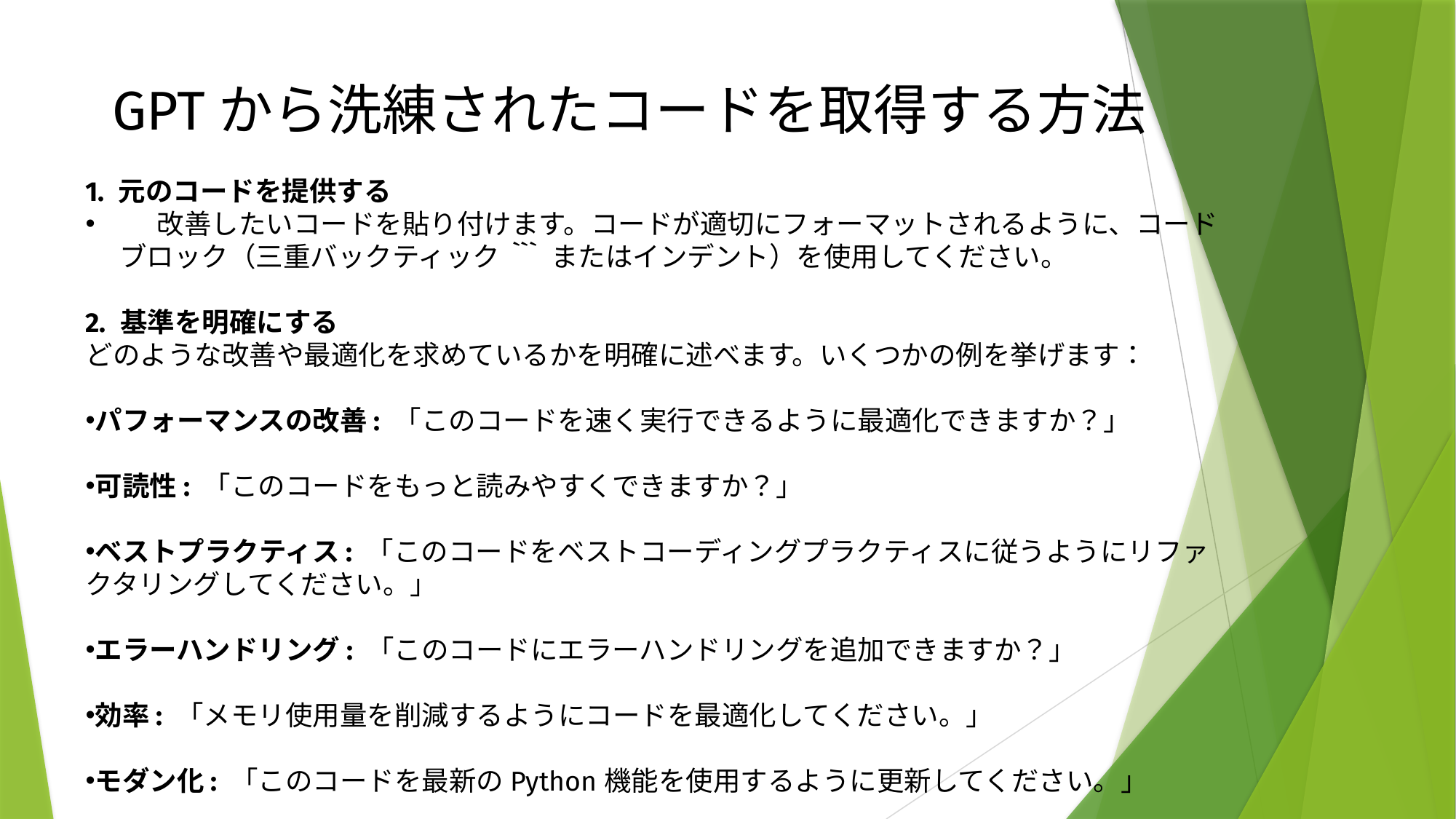

GPTから洗練されたコードを取得する方法
1. 元のコードを提供する
     改善したいコードを貼り付けます。コードが適切にフォーマットされるように、コードブロック（三重バックティック ``` またはインデント）を使用してください。

2. 基準を明確にする
どのような改善や最適化を求めているかを明確に述べます。いくつかの例を挙げます：

パフォーマンスの改善: 「このコードを速く実行できるように最適化できますか？」

可読性: 「このコードをもっと読みやすくできますか？」

ベストプラクティス: 「このコードをベストコーディングプラクティスに従うようにリファクタリングしてください。」

エラーハンドリング: 「このコードにエラーハンドリングを追加できますか？」

効率: 「メモリ使用量を削減するようにコードを最適化してください。」

モダン化: 「このコードを最新のPython機能を使用するように更新してください。」